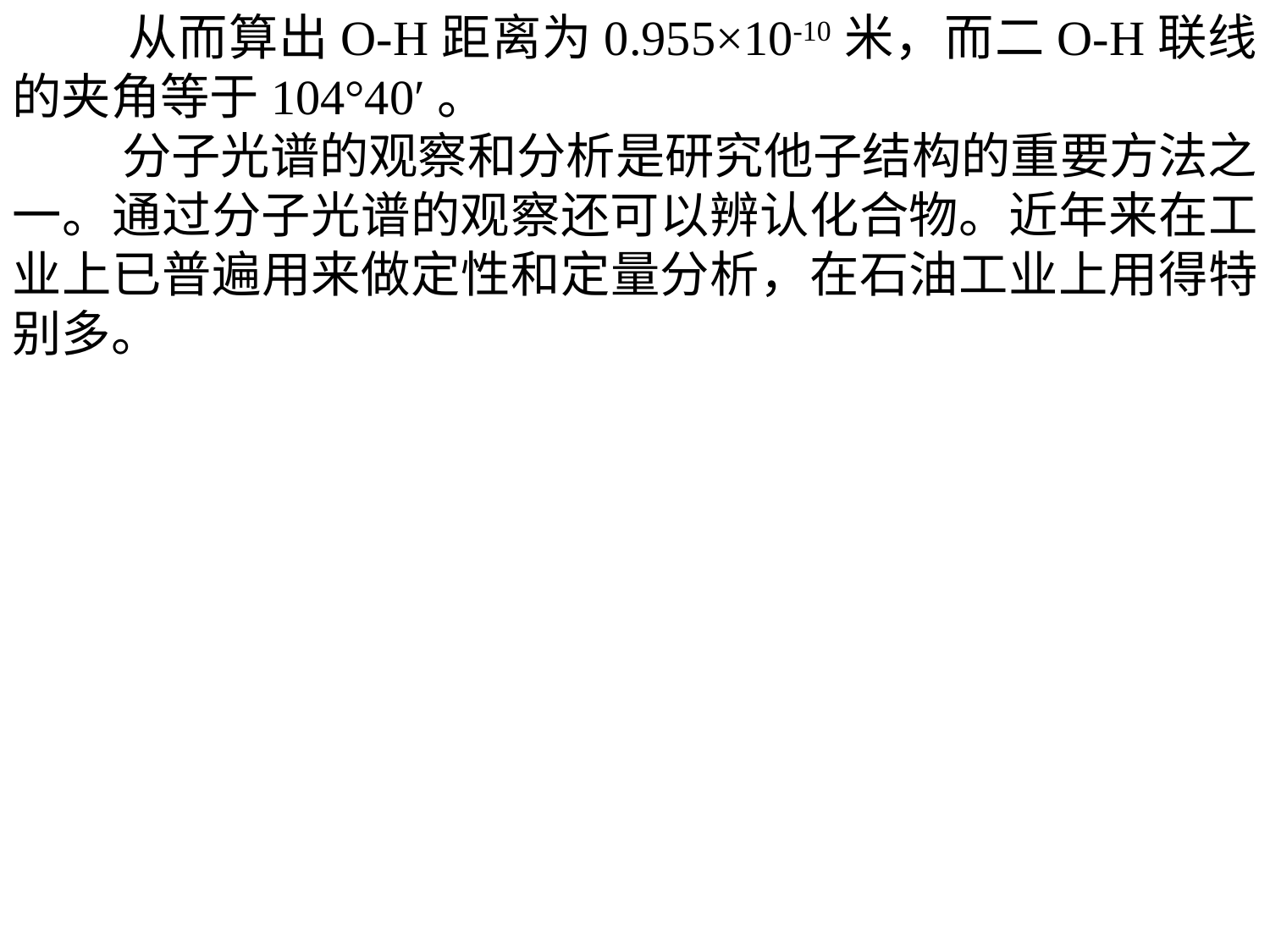

从而算出O-H距离为0.955×10-10米，而二O-H联线的夹角等于104°40′。
     分子光谱的观察和分析是研究他子结构的重要方法之一。通过分子光谱的观察还可以辨认化合物。近年来在工业上已普遍用来做定性和定量分析，在石油工业上用得特别多。